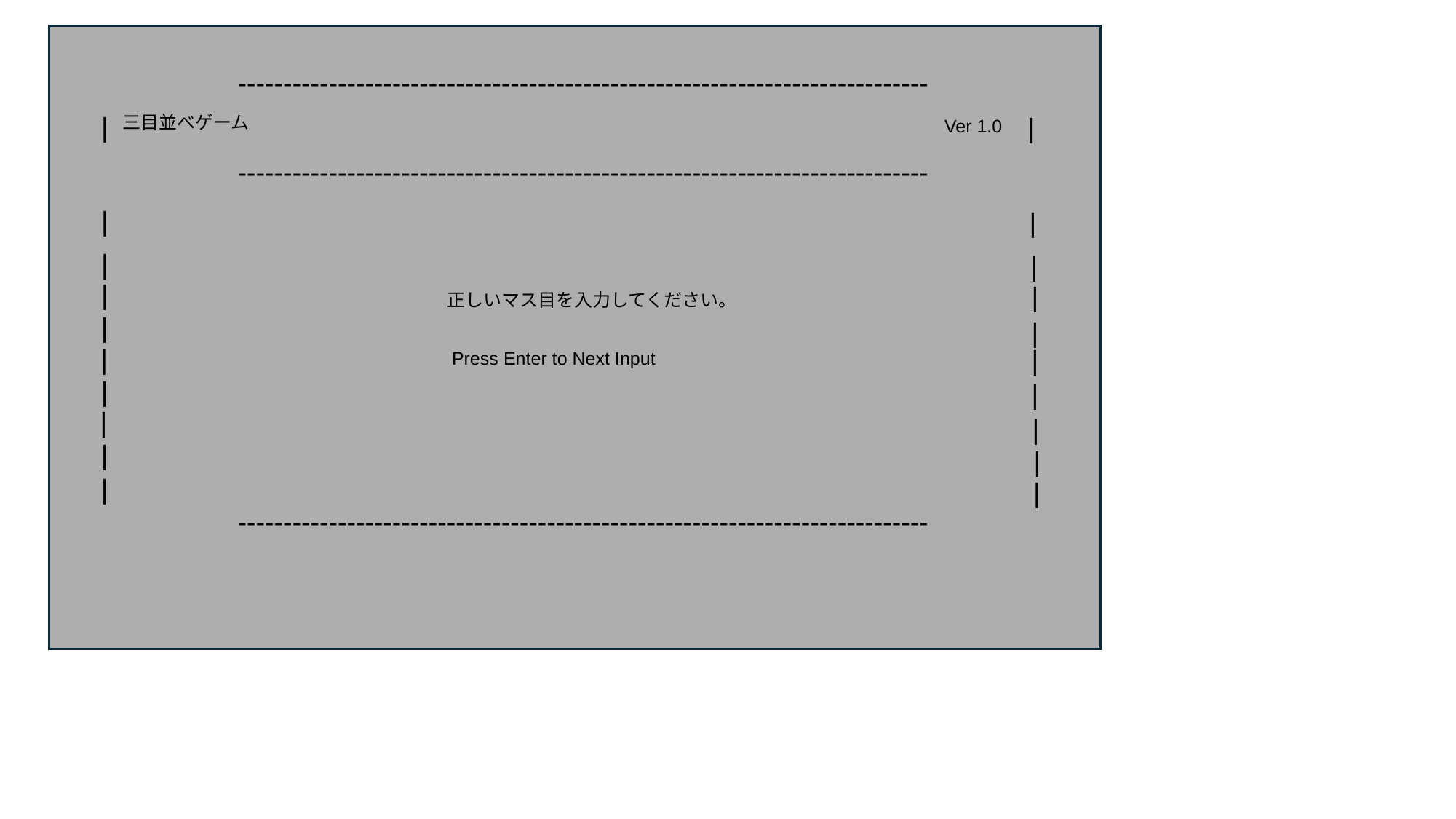

----------------------------------------------------------------------------
|
|
三目並べゲーム
Ver 1.0
 ----------------------------------------------------------------------------
|
|
|
|
|
|
正しいマス目を入力してください。
|
|
|
|
Press Enter to Next Input
|
|
|
|
|
|
|
|
 ----------------------------------------------------------------------------